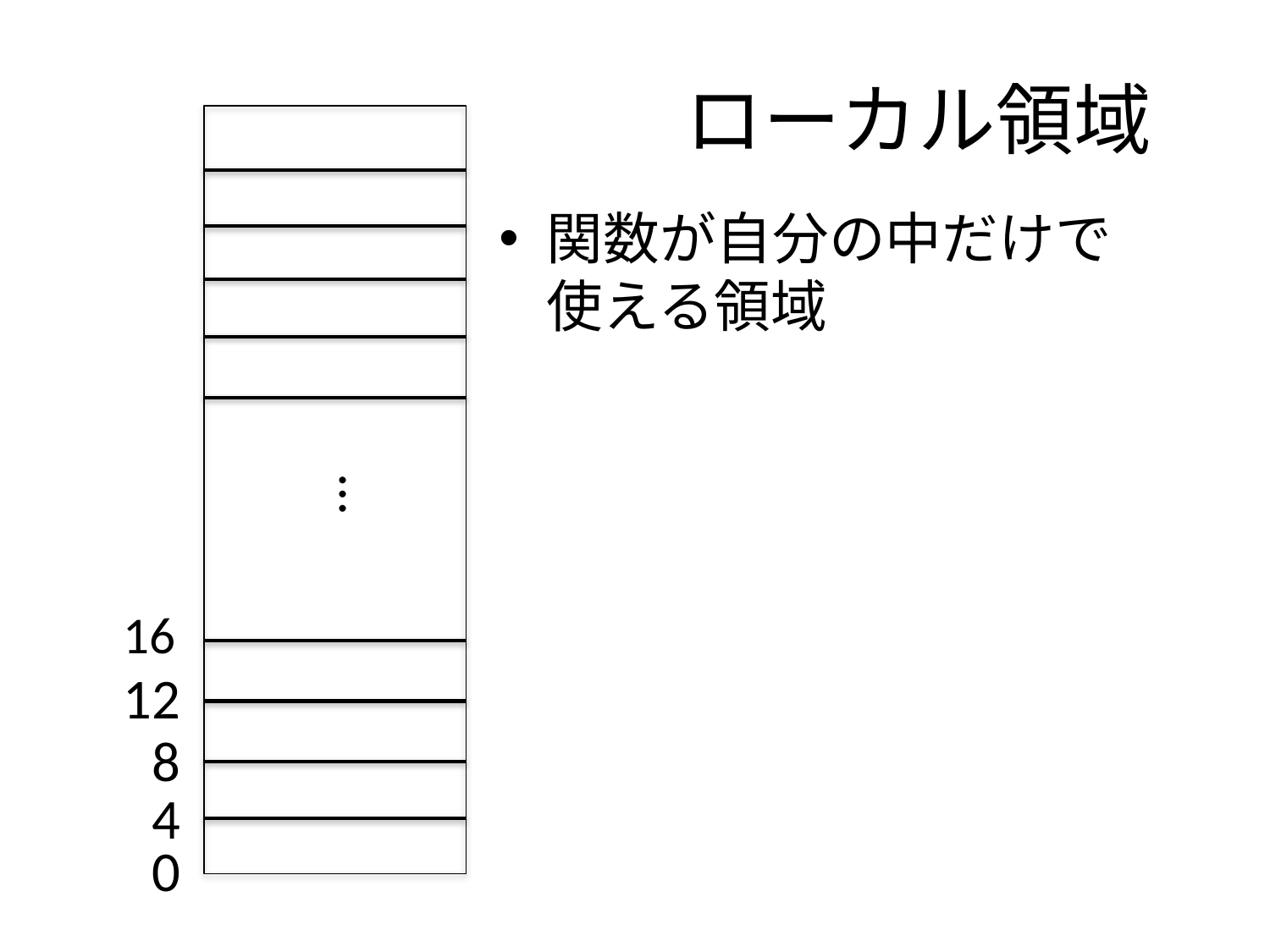

# ローカル領域

関数が自分の中だけで
使える領域
…
16
12
8
4
0